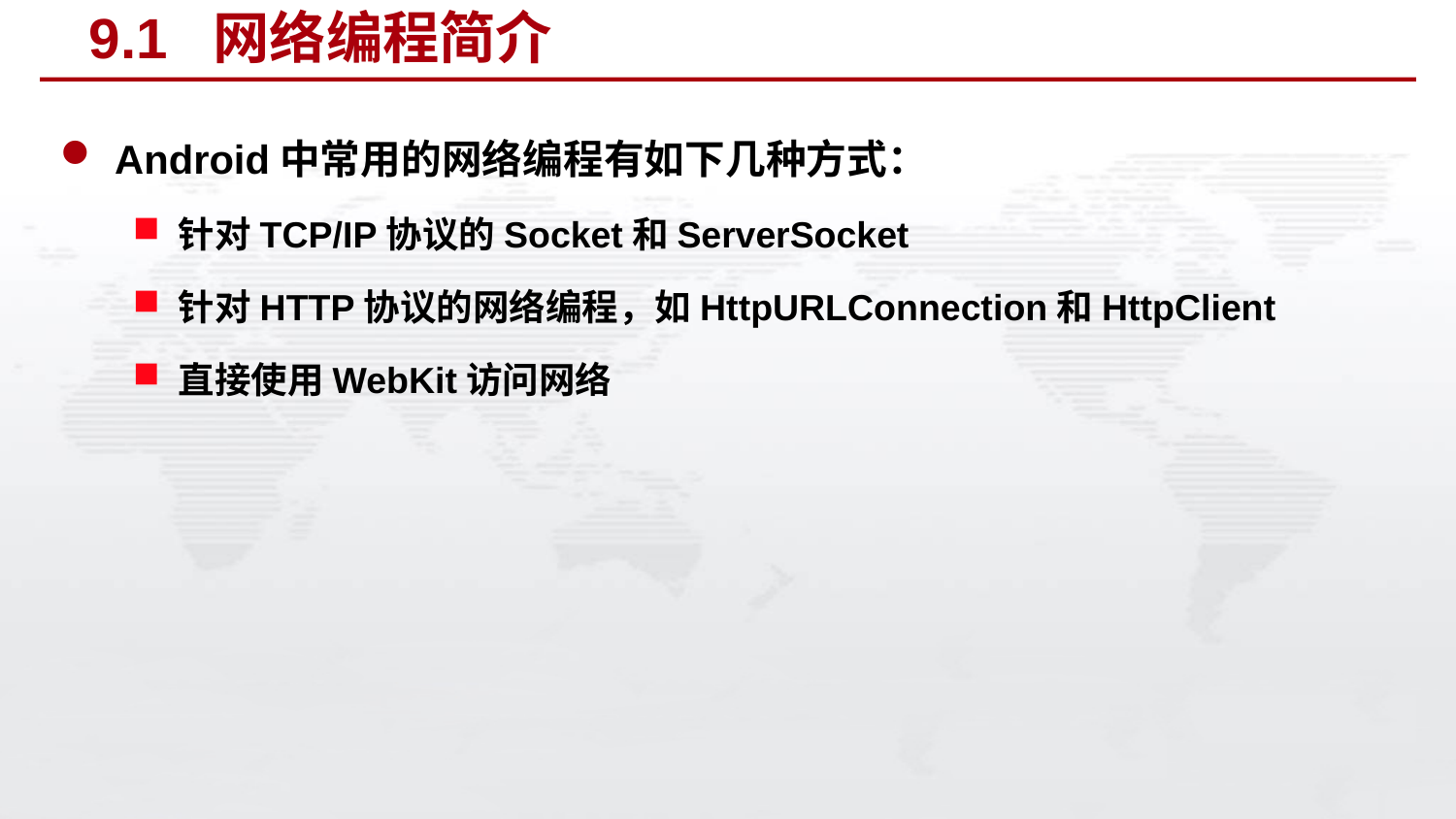

# 9.1  网络编程简介
Android中常用的网络编程有如下几种方式：
针对TCP/IP协议的Socket和ServerSocket
针对HTTP协议的网络编程，如HttpURLConnection和HttpClient
直接使用WebKit访问网络